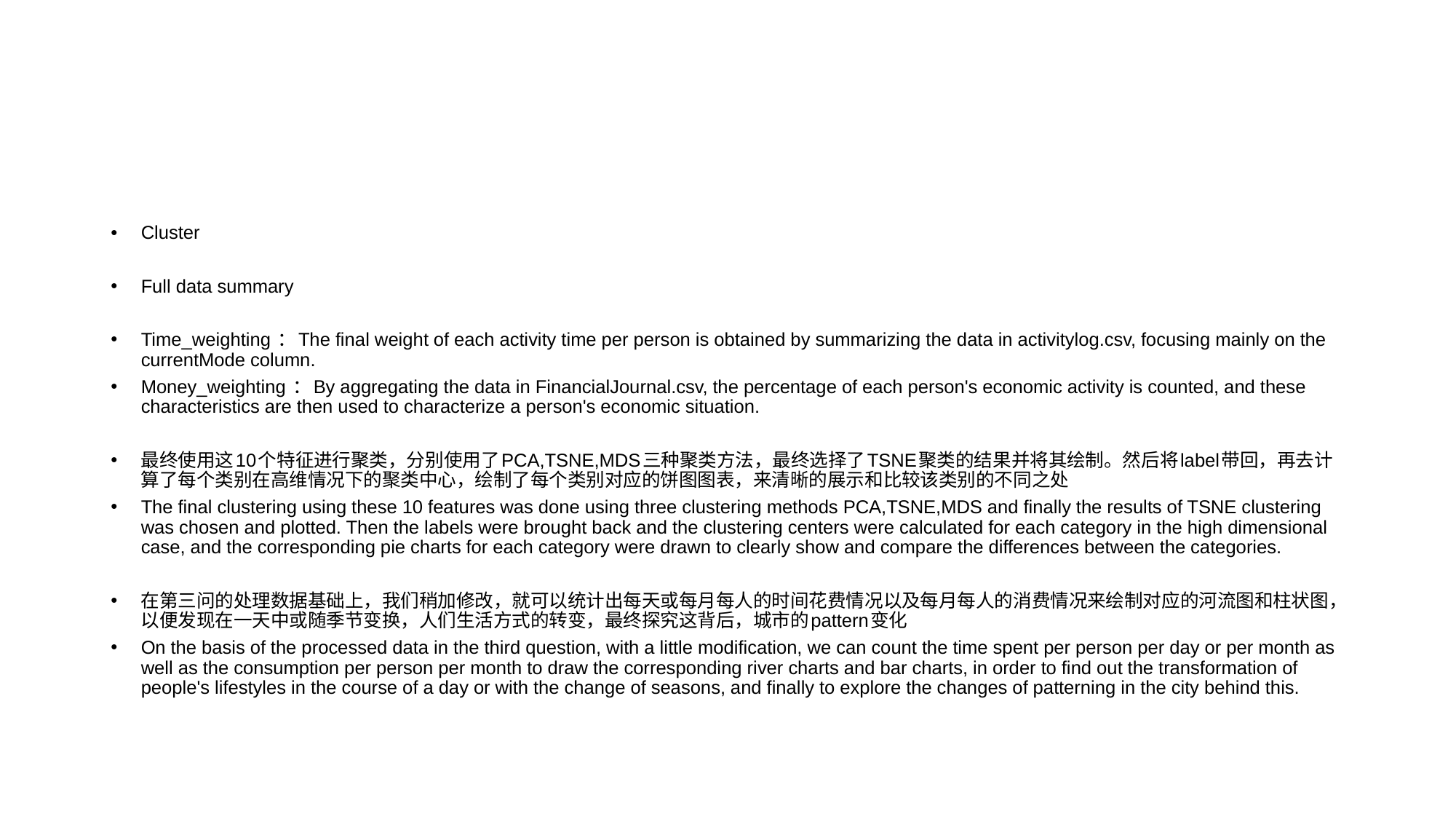

#
Cluster

Full data summary

Time_weighting ：The final weight of each activity time per person is obtained by summarizing the data in activitylog.csv, focusing mainly on the currentMode column.
Money_weighting ：By aggregating the data in FinancialJournal.csv, the percentage of each person's economic activity is counted, and these characteristics are then used to characterize a person's economic situation.

最终使用这10个特征进行聚类，分别使用了PCA,TSNE,MDS三种聚类方法，最终选择了TSNE聚类的结果并将其绘制。然后将label带回，再去计算了每个类别在高维情况下的聚类中心，绘制了每个类别对应的饼图图表，来清晰的展示和比较该类别的不同之处
The final clustering using these 10 features was done using three clustering methods PCA,TSNE,MDS and finally the results of TSNE clustering was chosen and plotted. Then the labels were brought back and the clustering centers were calculated for each category in the high dimensional case, and the corresponding pie charts for each category were drawn to clearly show and compare the differences between the categories.

在第三问的处理数据基础上，我们稍加修改，就可以统计出每天或每月每人的时间花费情况以及每月每人的消费情况来绘制对应的河流图和柱状图，以便发现在一天中或随季节变换，人们生活方式的转变，最终探究这背后，城市的pattern变化
On the basis of the processed data in the third question, with a little modification, we can count the time spent per person per day or per month as well as the consumption per person per month to draw the corresponding river charts and bar charts, in order to find out the transformation of people's lifestyles in the course of a day or with the change of seasons, and finally to explore the changes of patterning in the city behind this.